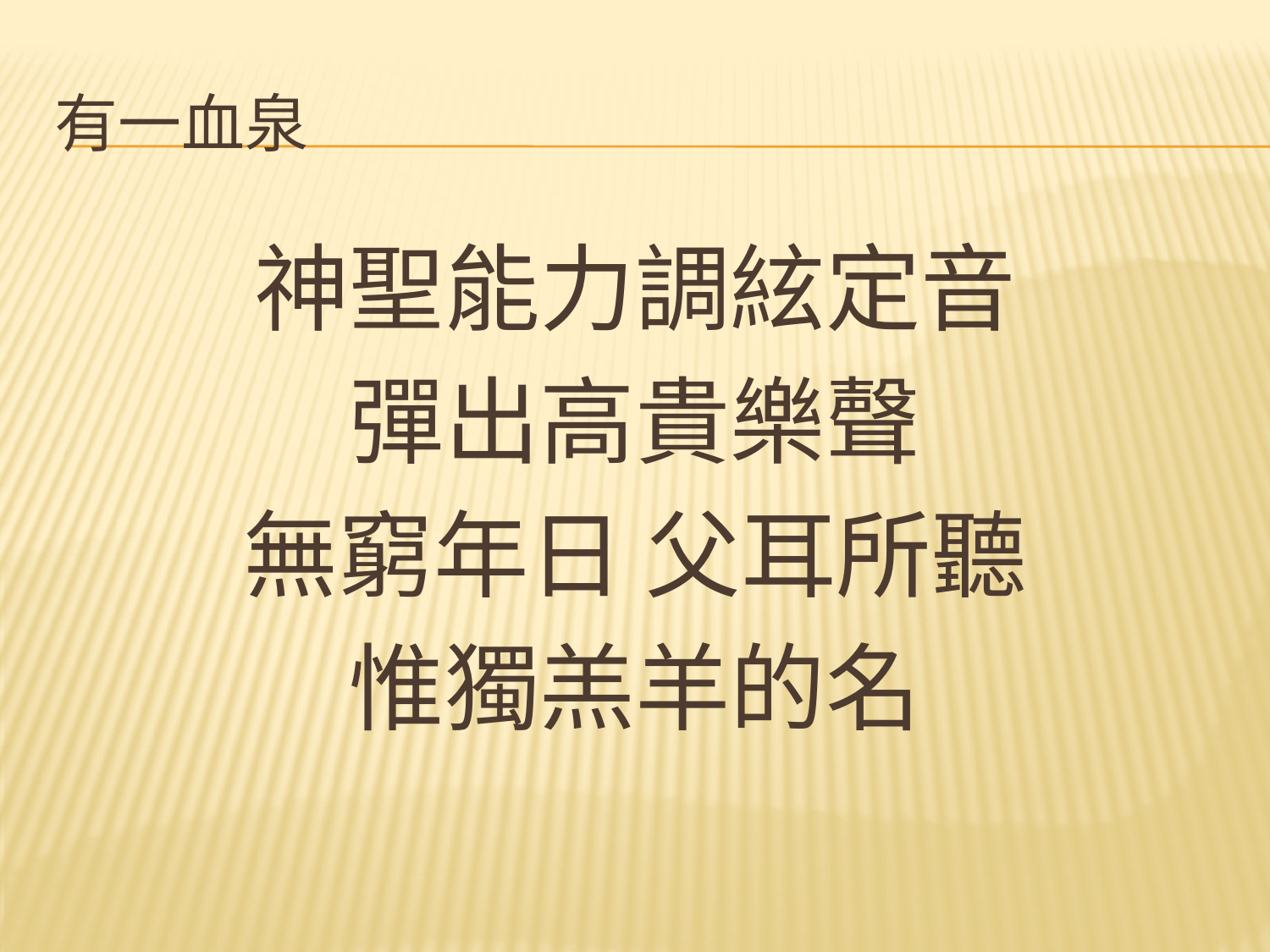

# 有一血泉
神聖能力調絃定音
彈出高貴樂聲
無窮年日 父耳所聽
惟獨羔羊的名